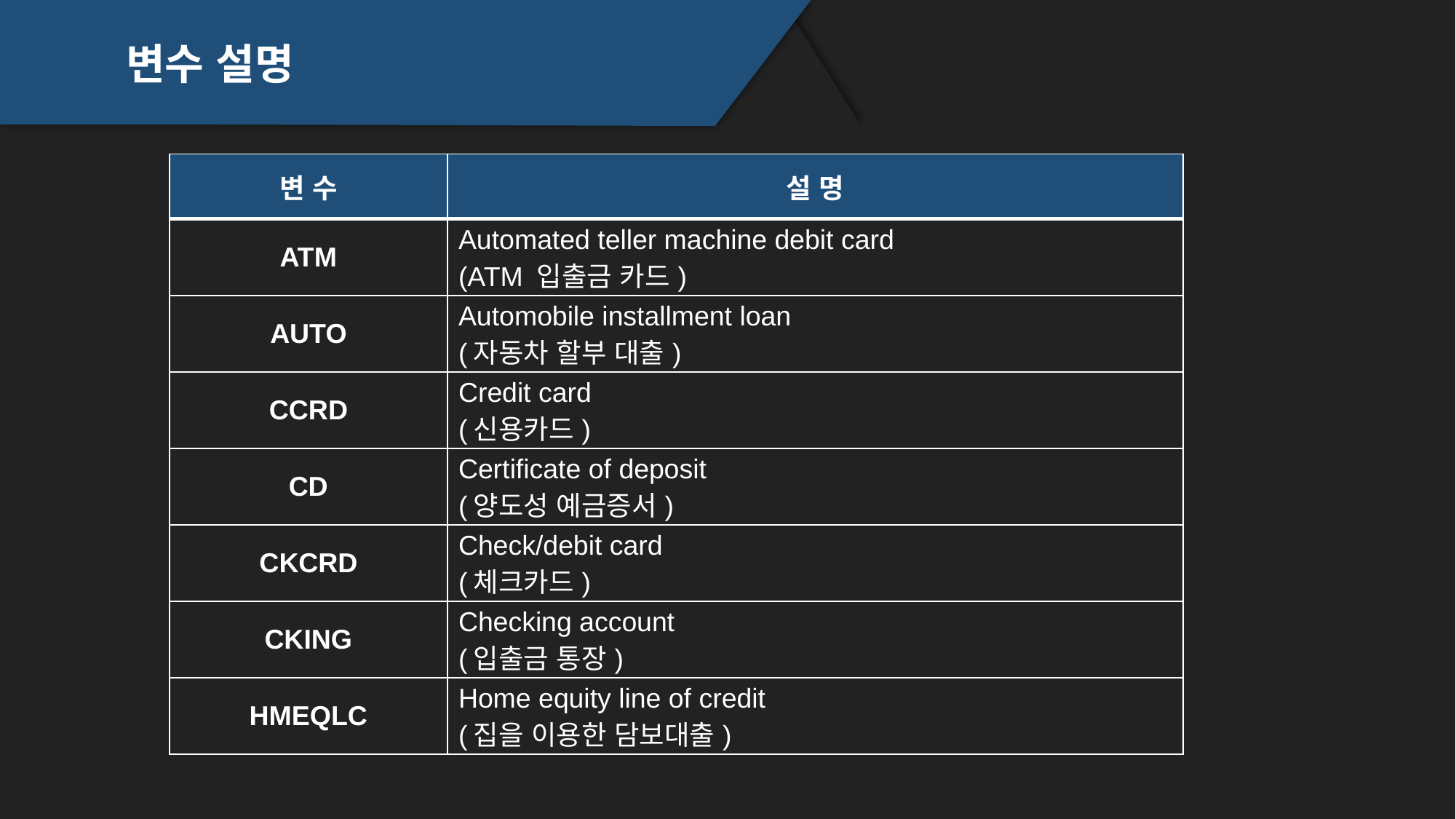

변수 설명
| 변 수 | 설 명 |
| --- | --- |
| ATM | Automated teller machine debit card (ATM 입출금 카드) |
| AUTO | Automobile installment loan (자동차 할부 대출) |
| CCRD | Credit card (신용카드) |
| CD | Certificate of deposit (양도성 예금증서) |
| CKCRD | Check/debit card (체크카드) |
| CKING | Checking account (입출금 통장) |
| HMEQLC | Home equity line of credit (집을 이용한 담보대출) |